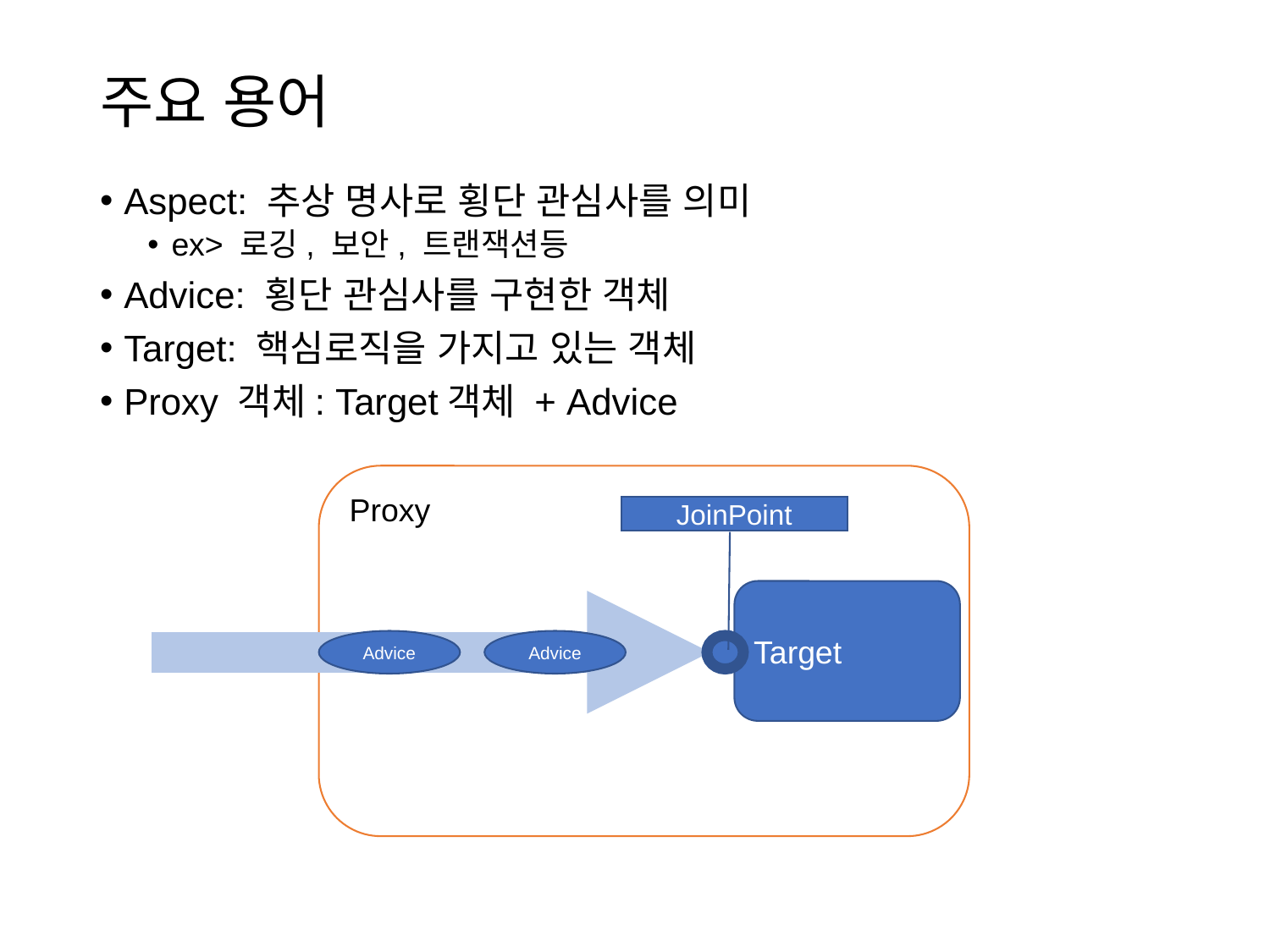

# 주요 용어
Aspect: 추상 명사로 횡단 관심사를 의미
ex> 로깅, 보안, 트랜잭션등
Advice: 횡단 관심사를 구현한 객체
Target: 핵심로직을 가지고 있는 객체
Proxy 객체: Target객체 + Advice
Proxy
JoinPoint
Target
Advice
Advice